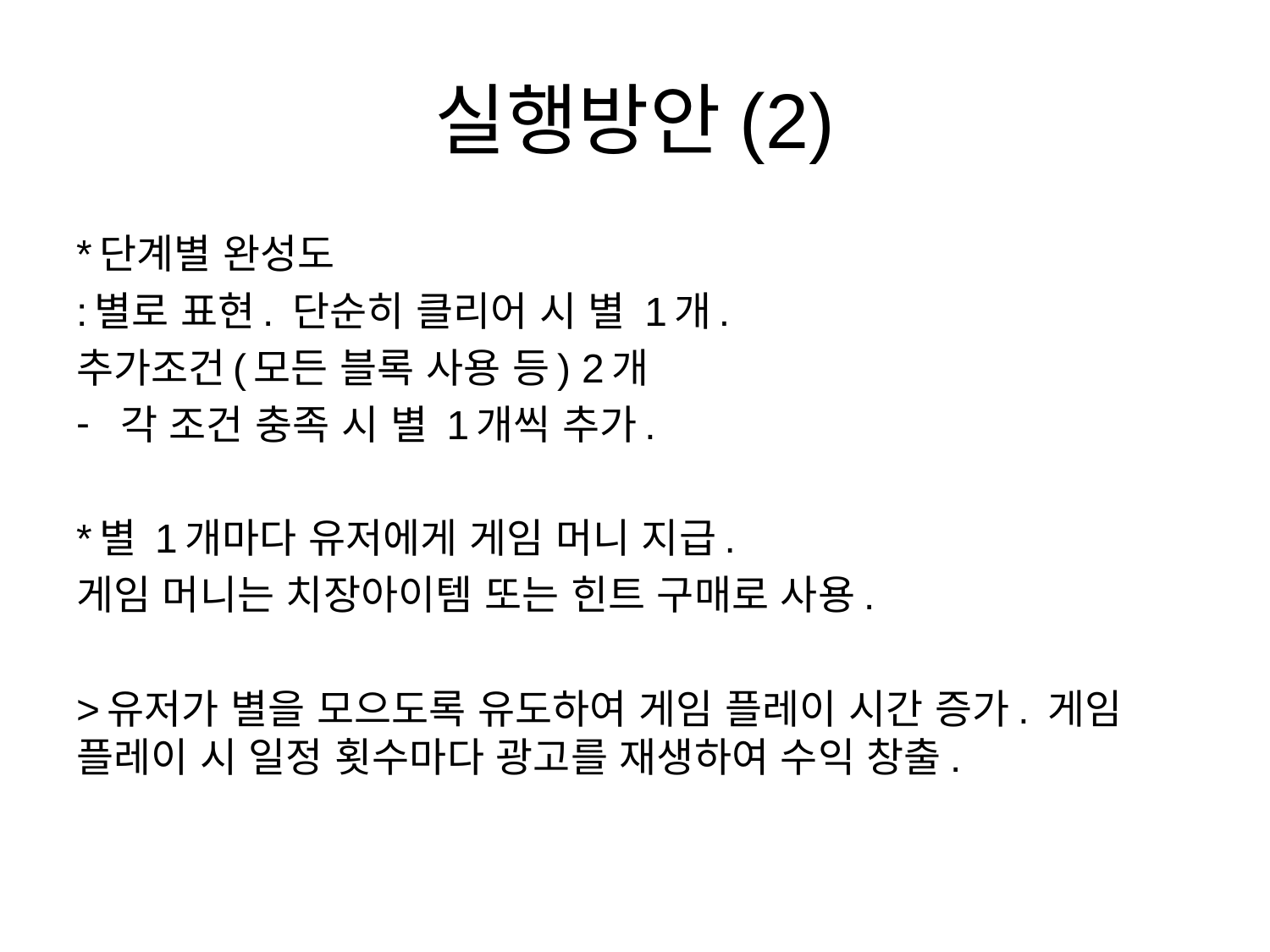

# 실행방안(2)
*단계별 완성도
:별로 표현. 단순히 클리어 시 별 1개.
추가조건(모든 블록 사용 등) 2개
각 조건 충족 시 별 1개씩 추가.

*별 1개마다 유저에게 게임 머니 지급.
게임 머니는 치장아이템 또는 힌트 구매로 사용.

>유저가 별을 모으도록 유도하여 게임 플레이 시간 증가. 게임 플레이 시 일정 횟수마다 광고를 재생하여 수익 창출.